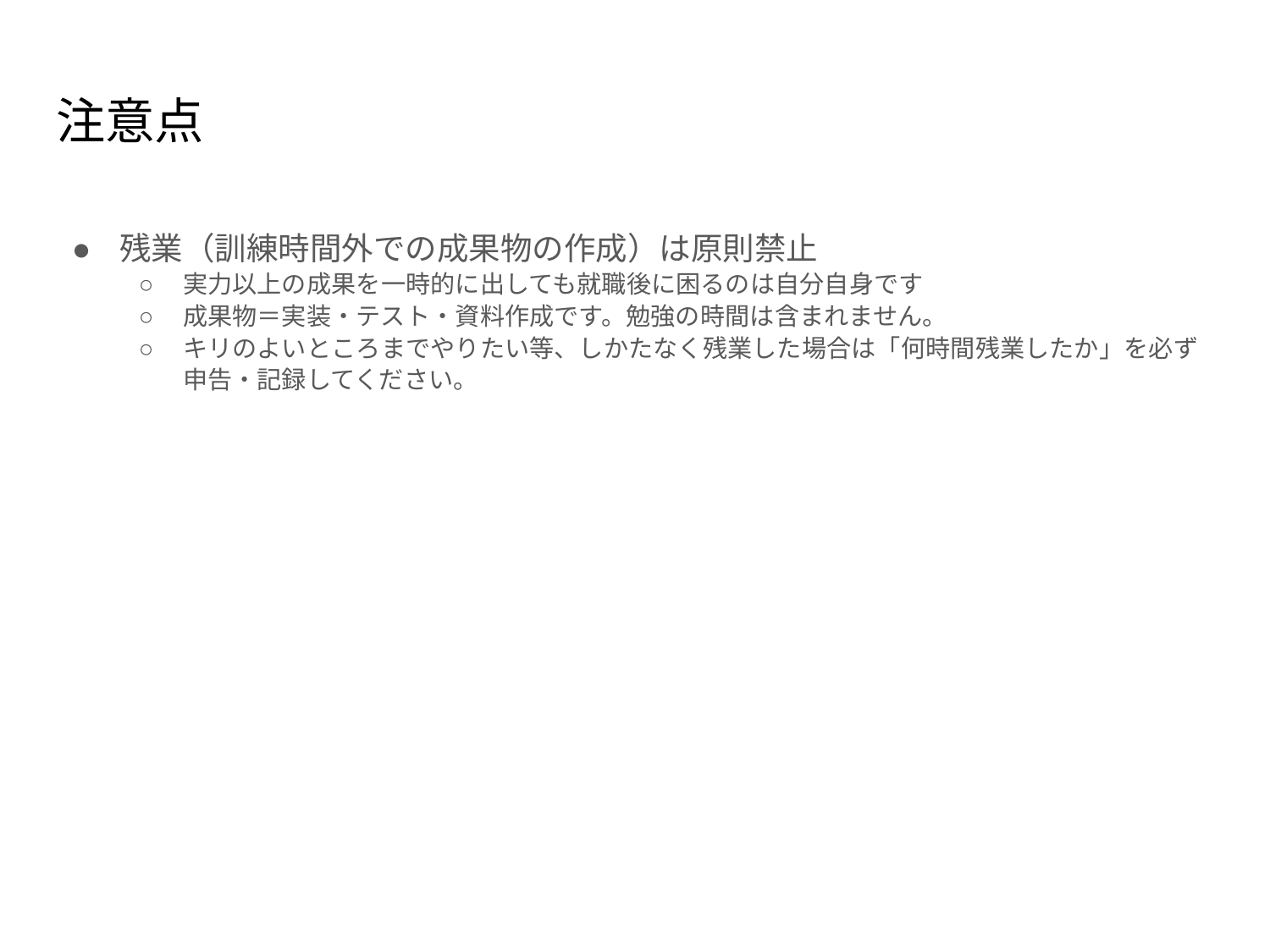

# 注意点
残業（訓練時間外での成果物の作成）は原則禁止
実力以上の成果を一時的に出しても就職後に困るのは自分自身です
成果物＝実装・テスト・資料作成です。勉強の時間は含まれません。
キリのよいところまでやりたい等、しかたなく残業した場合は「何時間残業したか」を必ず申告・記録してください。